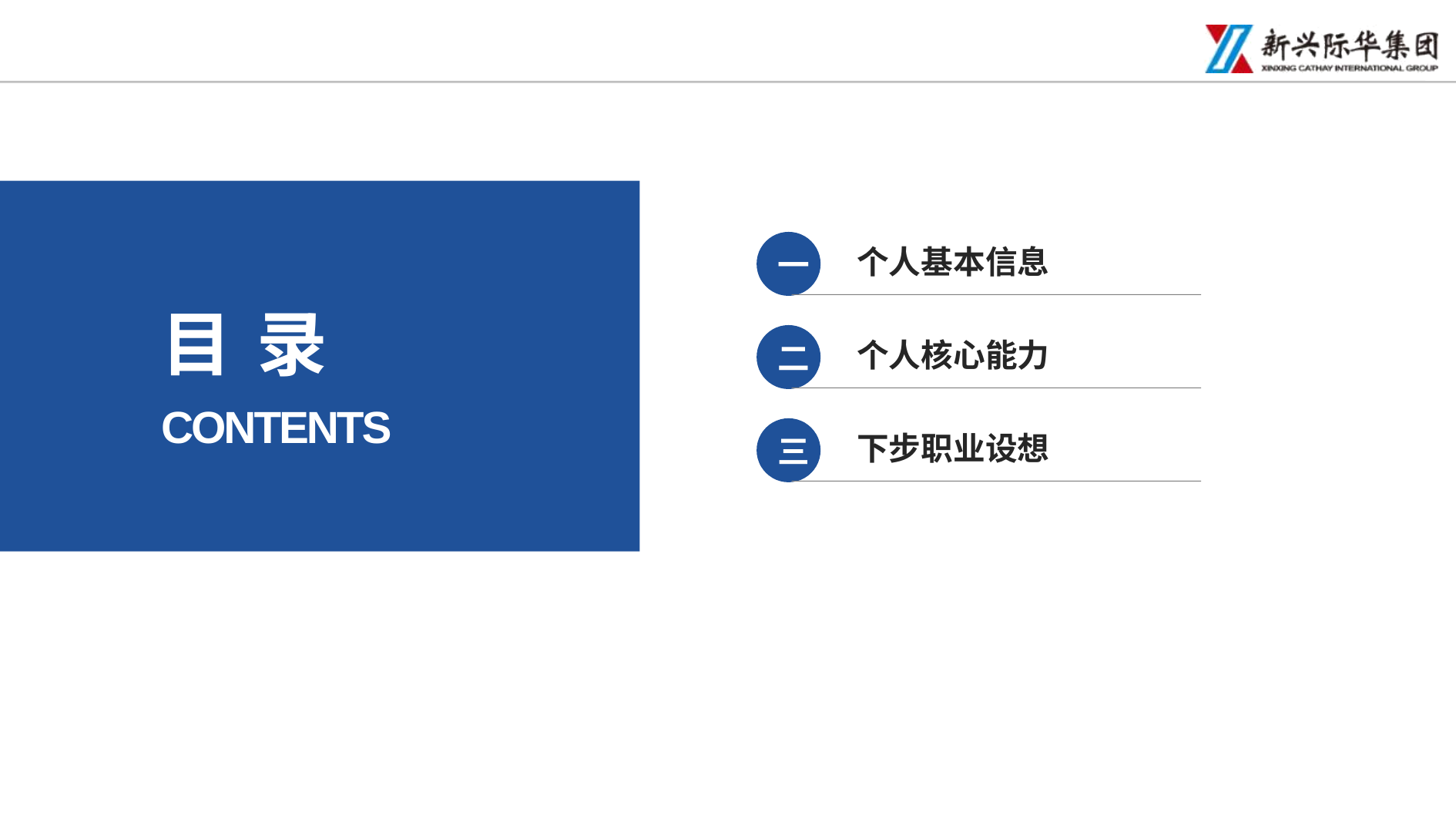

个人基本信息
一

目  录
CONTENTS
个人核心能力
二

下步职业设想
三